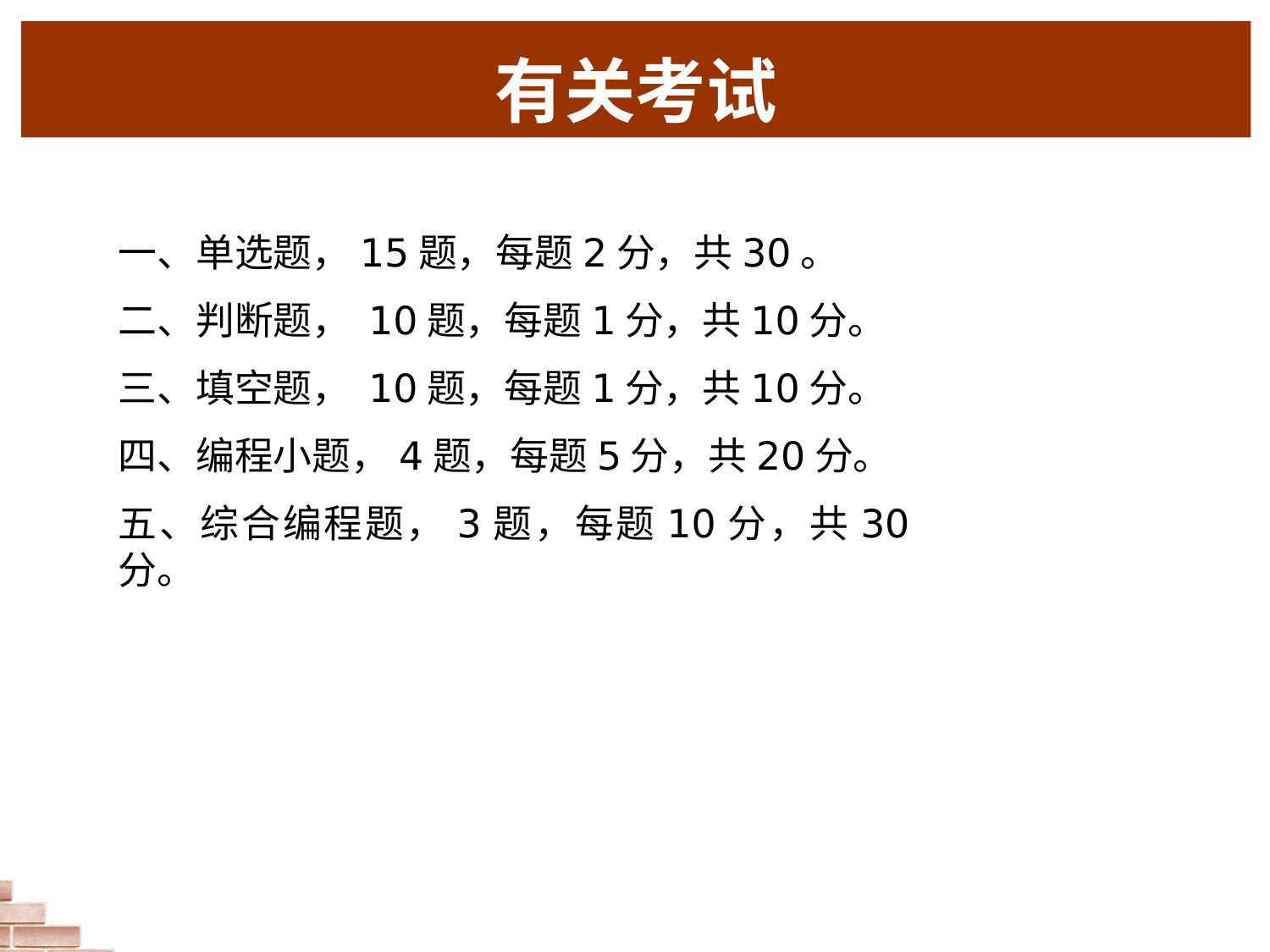

# 有关考试
一、单选题，15题，每题2分，共30。
二、判断题， 10题，每题1分，共10分。
三、填空题， 10题，每题1分，共10分。
四、编程小题，4题，每题5分，共20分。
五、综合编程题，3题，每题10分，共30分。